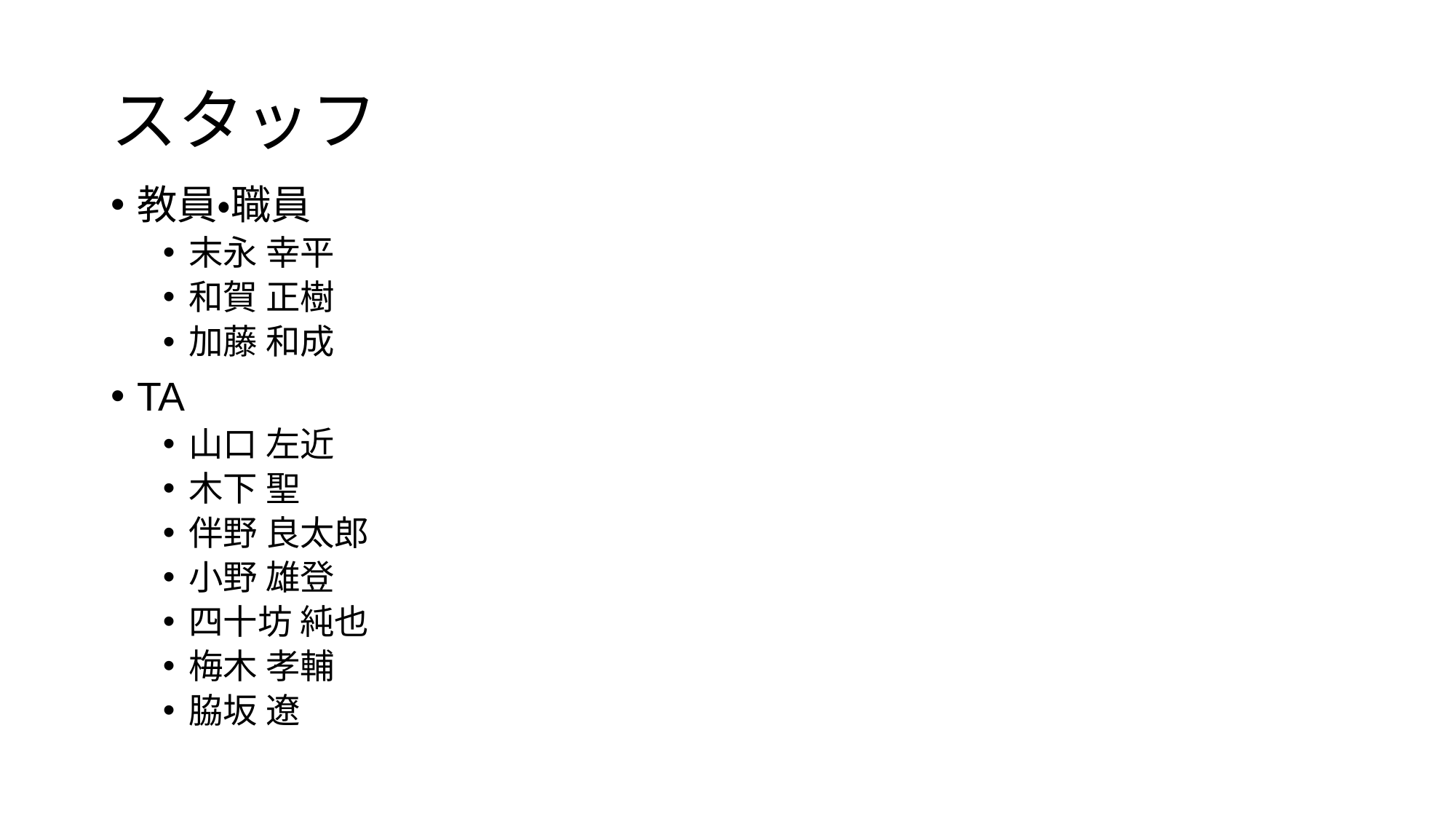

# スタッフ
教員・職員
末永 幸平
和賀 正樹
加藤 和成
TA
山口 左近
木下 聖
伴野 良太郎
小野 雄登
四十坊 純也
梅木 孝輔
脇坂 遼